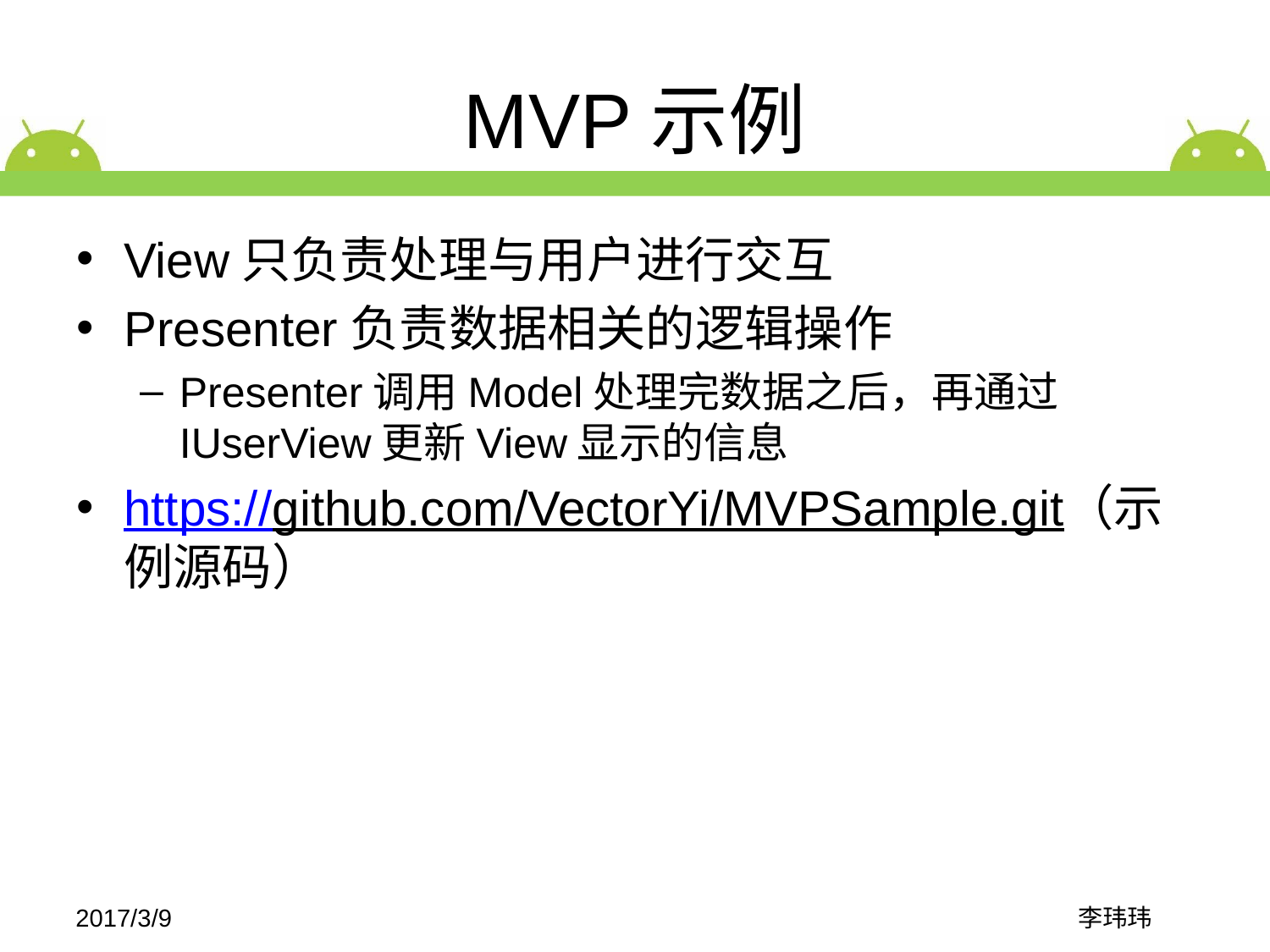

# MVP示例
View只负责处理与用户进行交互
Presenter负责数据相关的逻辑操作
Presenter调用Model处理完数据之后，再通过IUserView更新View显示的信息
https://github.com/VectorYi/MVPSample.git（示例源码）